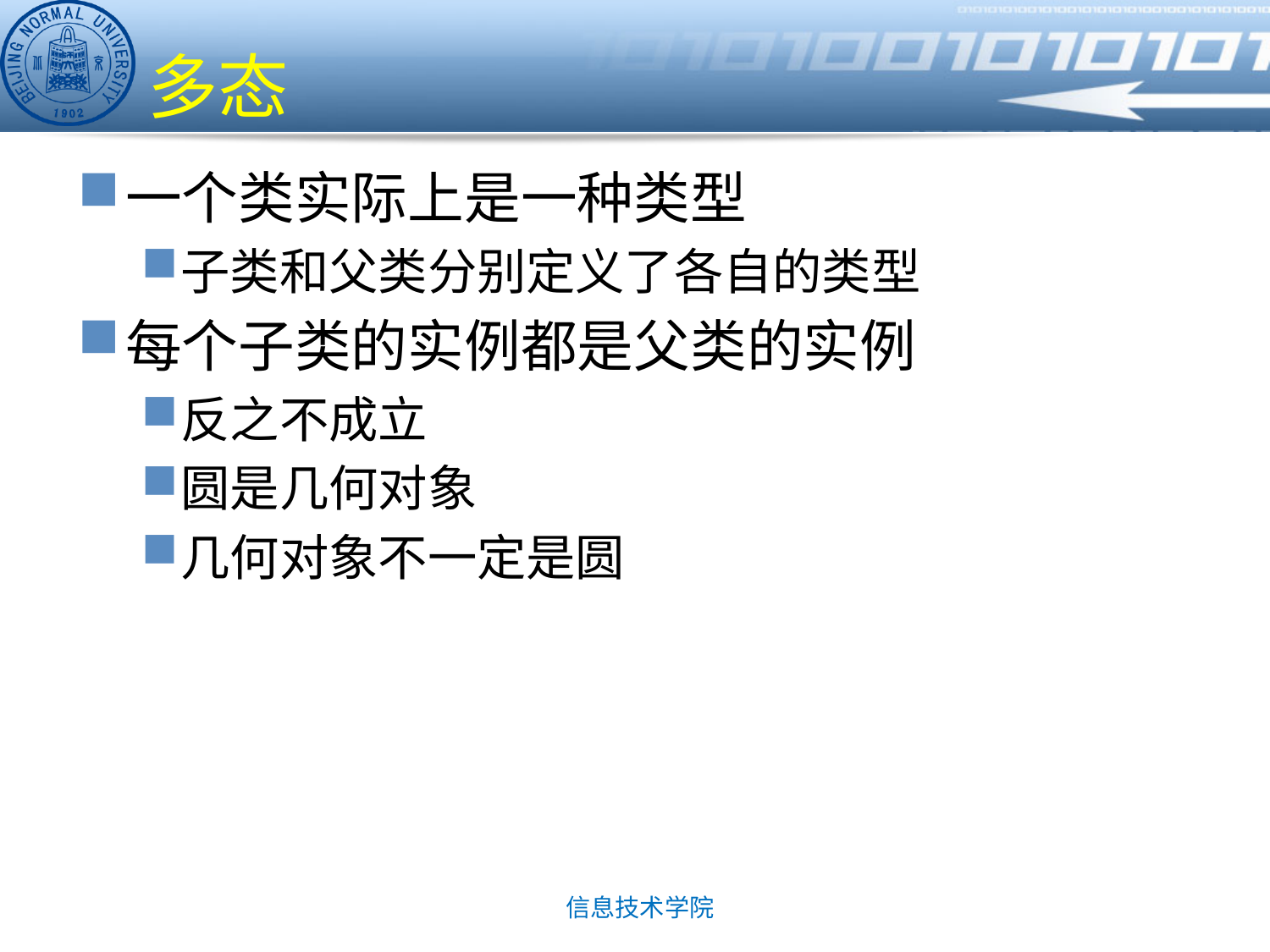

# 多态
一个类实际上是一种类型
子类和父类分别定义了各自的类型
每个子类的实例都是父类的实例
反之不成立
圆是几何对象
几何对象不一定是圆
18